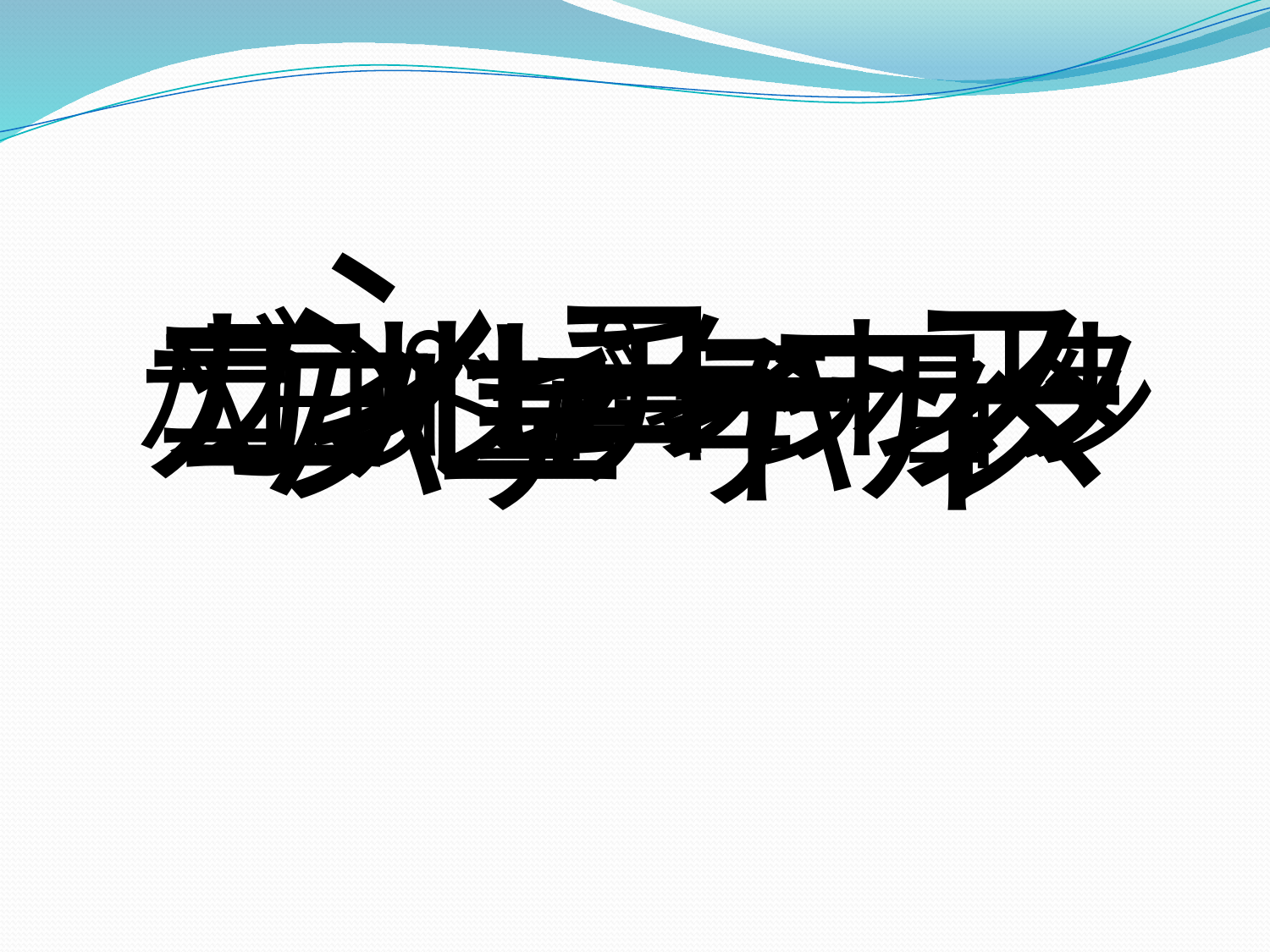

ショー
ニュース
カルチャー
ディレクトリ
コンピュータ
ファイル
ソリューション
パーティ
ハードディッスク